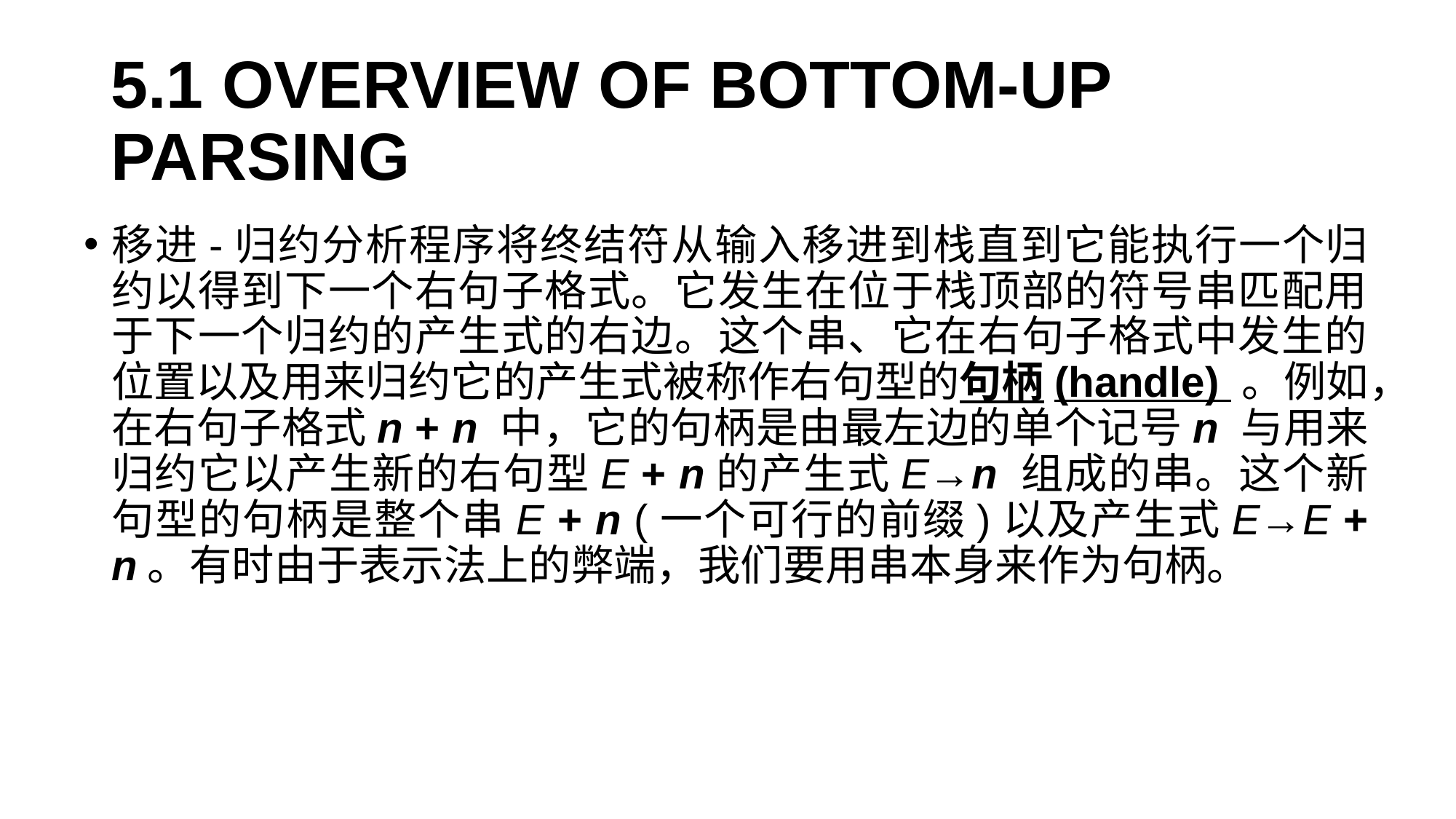

# 5.1 OVERVIEW OF BOTTOM-UP PARSING
移进-归约分析程序将终结符从输入移进到栈直到它能执行一个归约以得到下一个右句子格式。它发生在位于栈顶部的符号串匹配用于下一个归约的产生式的右边。这个串、它在右句子格式中发生的位置以及用来归约它的产生式被称作右句型的句柄(handle) 。例如，在右句子格式n + n 中，它的句柄是由最左边的单个记号n 与用来归约它以产生新的右句型E + n的产生式E→n 组成的串。这个新句型的句柄是整个串E + n (一个可行的前缀)以及产生式E→E + n。有时由于表示法上的弊端，我们要用串本身来作为句柄。